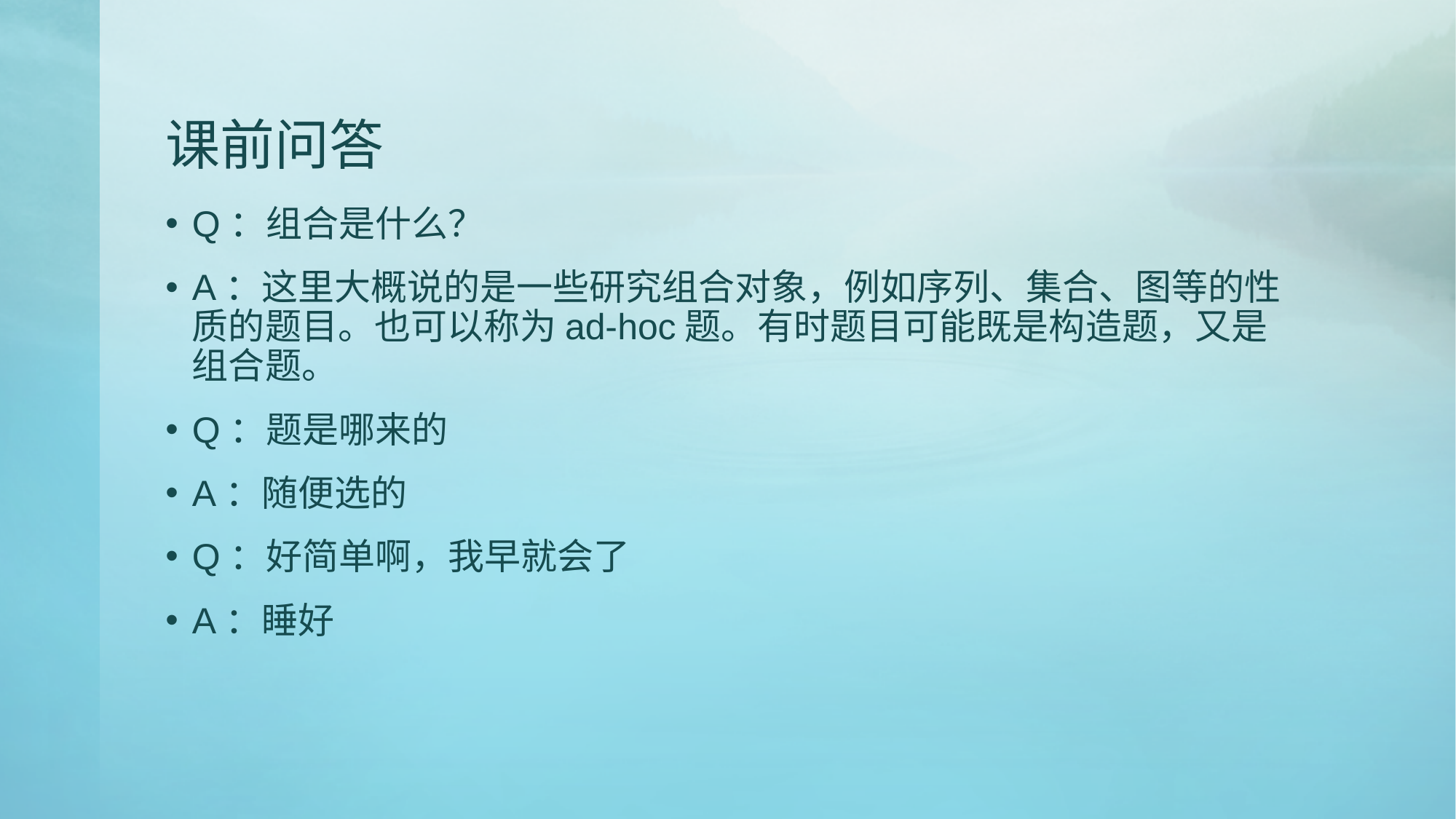

# 课前问答
Q：组合是什么？
A：这里大概说的是一些研究组合对象，例如序列、集合、图等的性质的题目。也可以称为ad-hoc题。有时题目可能既是构造题，又是组合题。
Q：题是哪来的
A：随便选的
Q：好简单啊，我早就会了
A：睡好